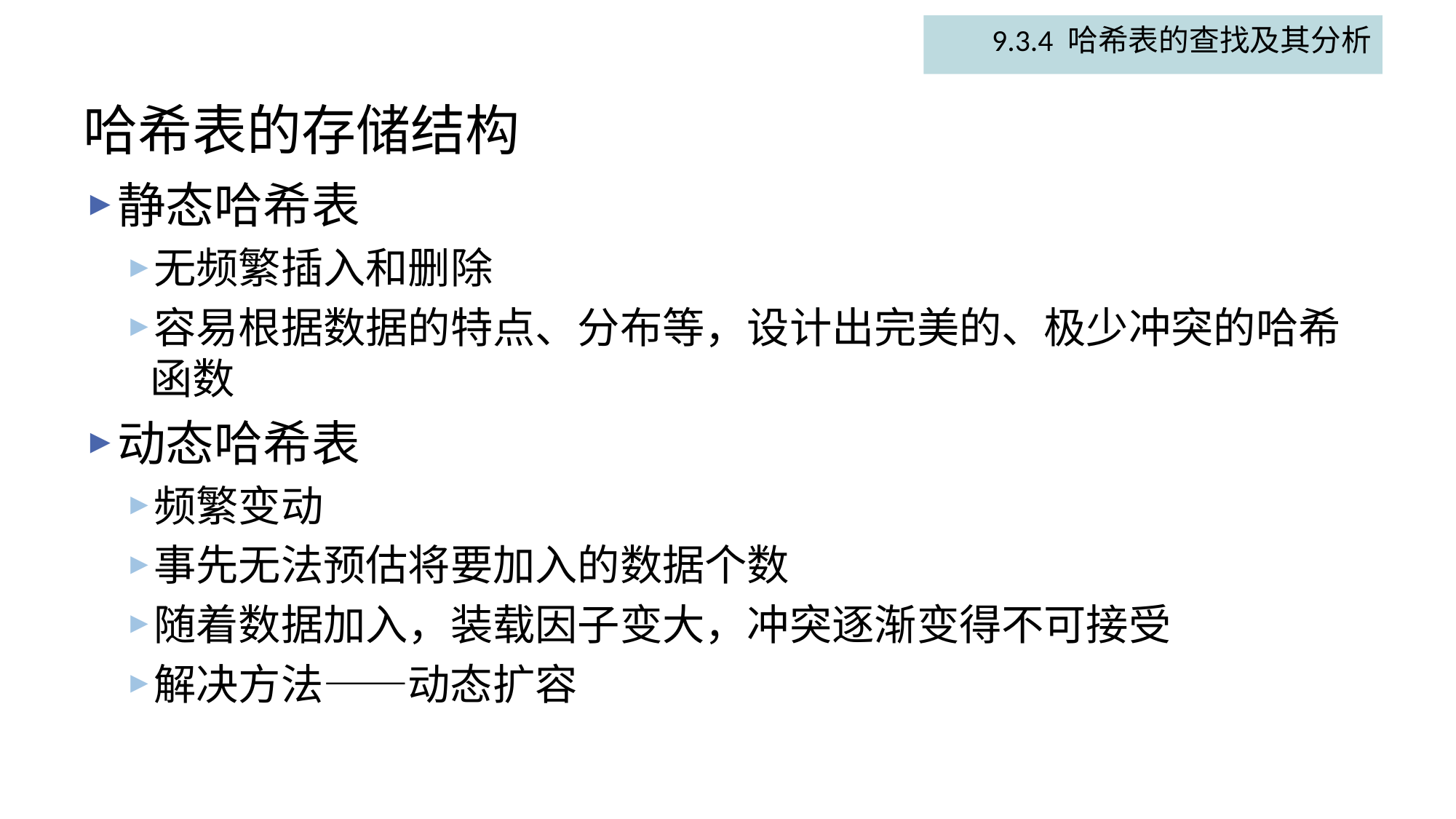

9.3.4 哈希表的查找及其分析
# 哈希表的存储结构
静态哈希表
无频繁插入和删除
容易根据数据的特点、分布等，设计出完美的、极少冲突的哈希函数
动态哈希表
频繁变动
事先无法预估将要加入的数据个数
随着数据加入，装载因子变大，冲突逐渐变得不可接受
解决方法——动态扩容